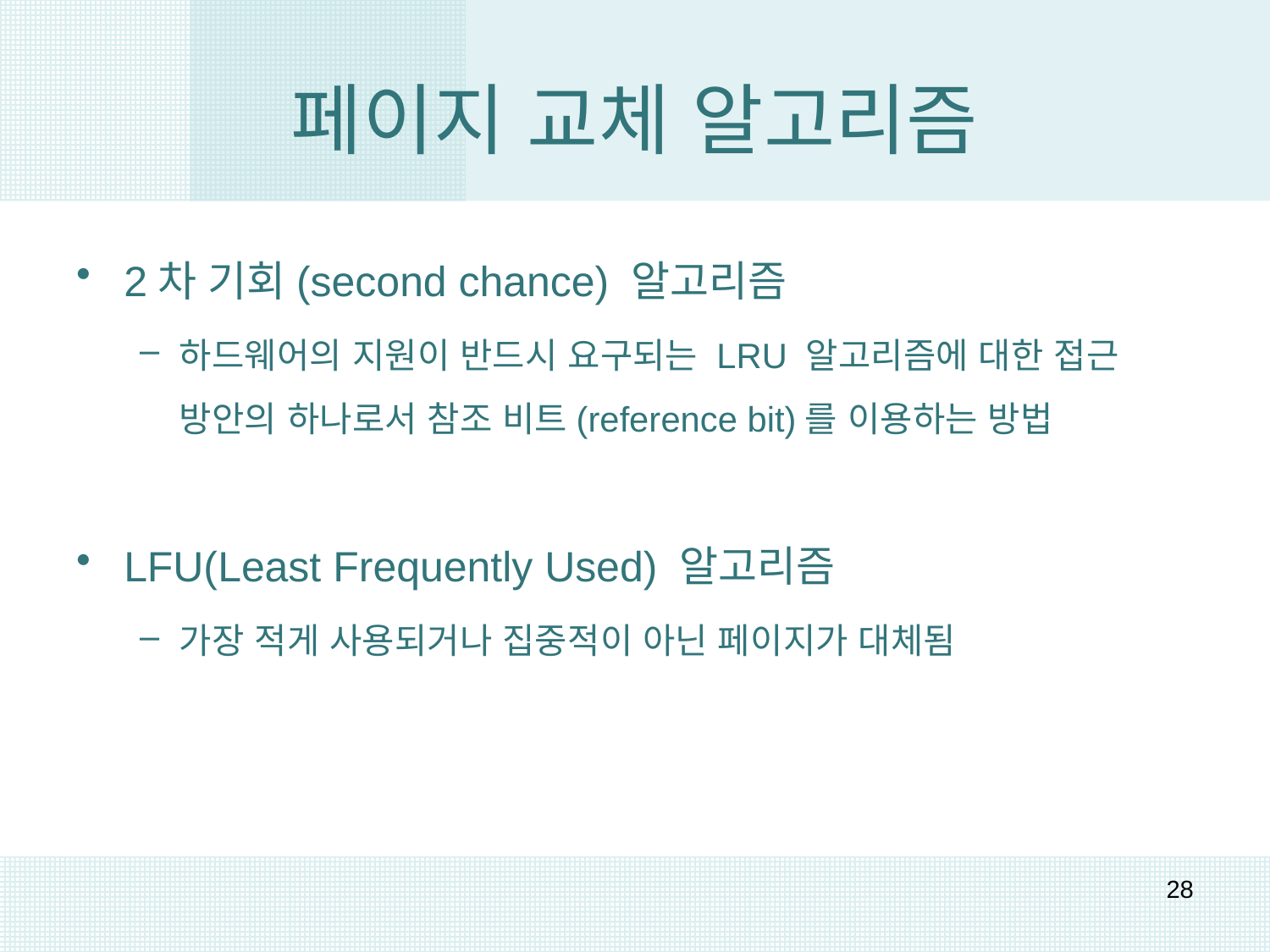

# 페이지 교체 알고리즘
2차 기회(second chance) 알고리즘
하드웨어의 지원이 반드시 요구되는 LRU 알고리즘에 대한 접근 방안의 하나로서 참조 비트(reference bit)를 이용하는 방법

LFU(Least Frequently Used) 알고리즘
가장 적게 사용되거나 집중적이 아닌 페이지가 대체됨

28